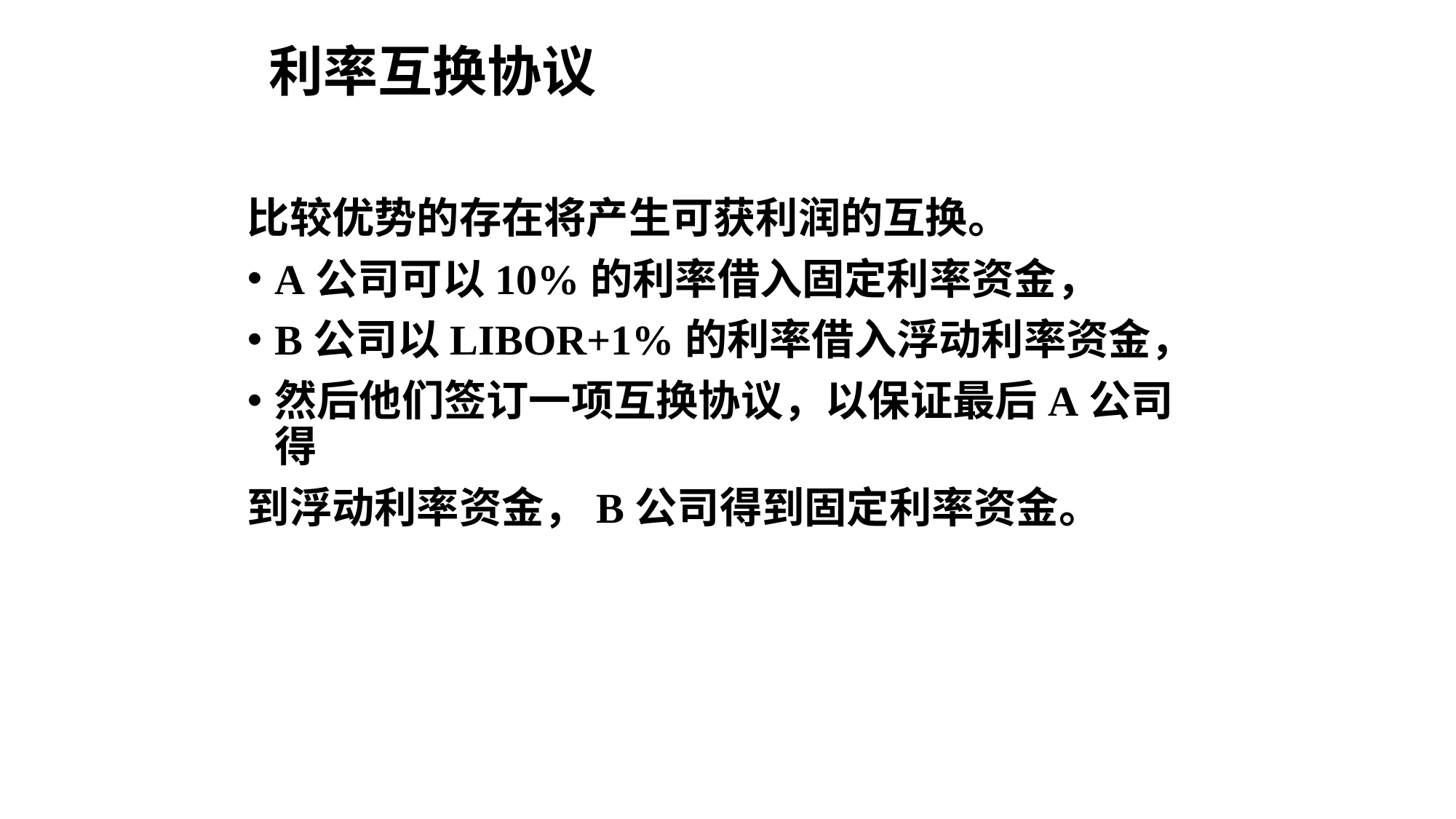

利率互换协议
比较优势的存在将产生可获利润的互换。
A公司可以10%的利率借入固定利率资金，
B公司以LIBOR+1%的利率借入浮动利率资金，
然后他们签订一项互换协议，以保证最后A公司得
到浮动利率资金，B公司得到固定利率资金。